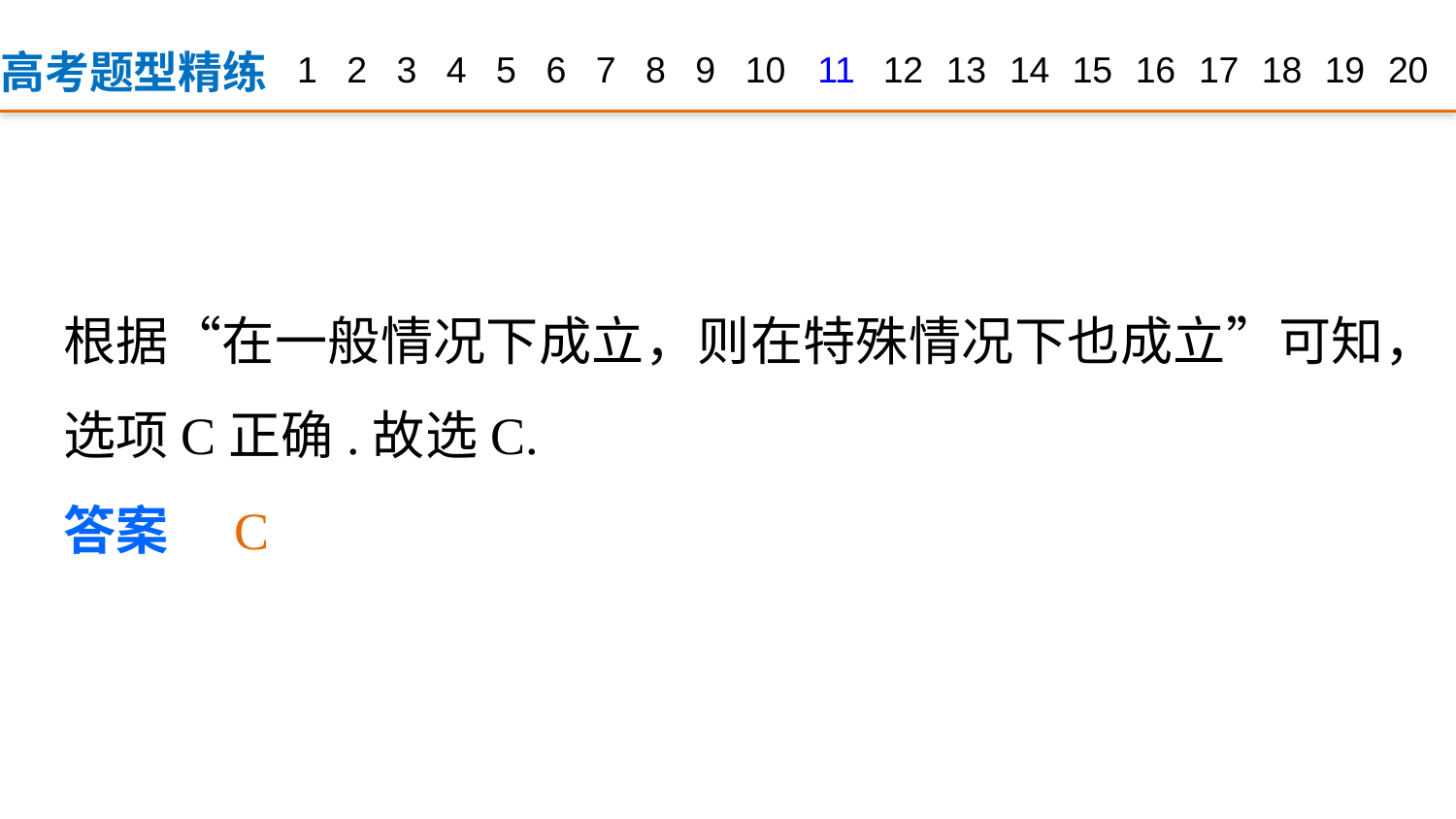

高考题型精练
1
2
3
4
5
6
7
8
9
12
13
14
15
16
17
18
19
20
10
11
根据“在一般情况下成立，则在特殊情况下也成立”可知，选项C正确.故选C.
答案　C